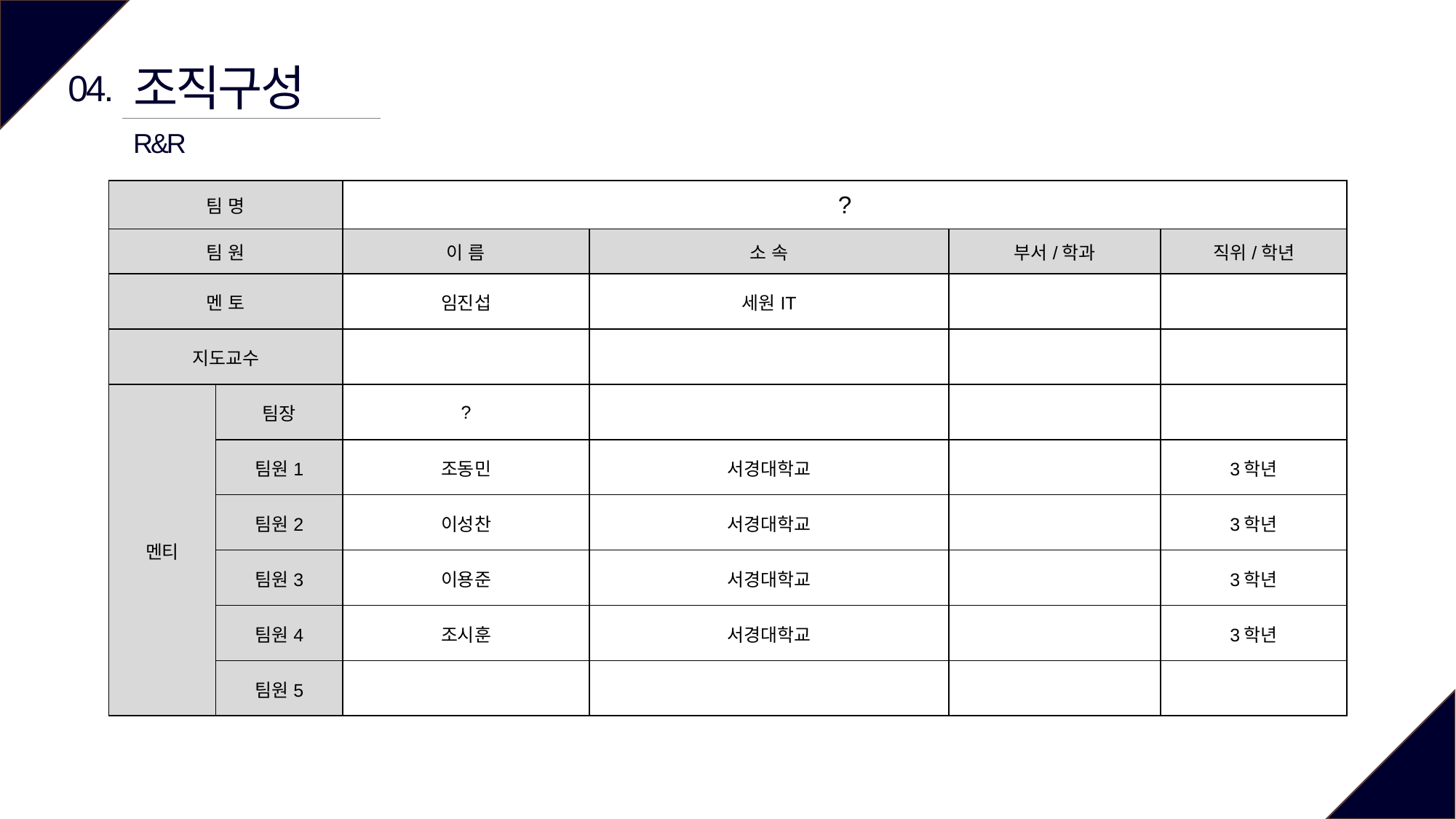

조직구성
04.
R&R
| 팀 명 |  | ? |  |  |  |
| --- | --- | --- | --- | --- | --- |
| 팀 원 |  | 이 름 | 소 속 | 부서/학과 | 직위/학년 |
| 멘 토 |  | 임진섭 | 세원IT |  |  |
| 지도교수 |  |  |  |  |  |
| 멘티 | 팀장 | ? |  |  |  |
|  | 팀원1 | 조동민 | 서경대학교 |  | 3학년 |
|  | 팀원2 | 이성찬 | 서경대학교 |  | 3학년 |
|  | 팀원3 | 이용준 | 서경대학교 |  | 3학년 |
|  | 팀원4 | 조시훈 | 서경대학교 |  | 3학년 |
|  | 팀원5 |  |  |  |  |